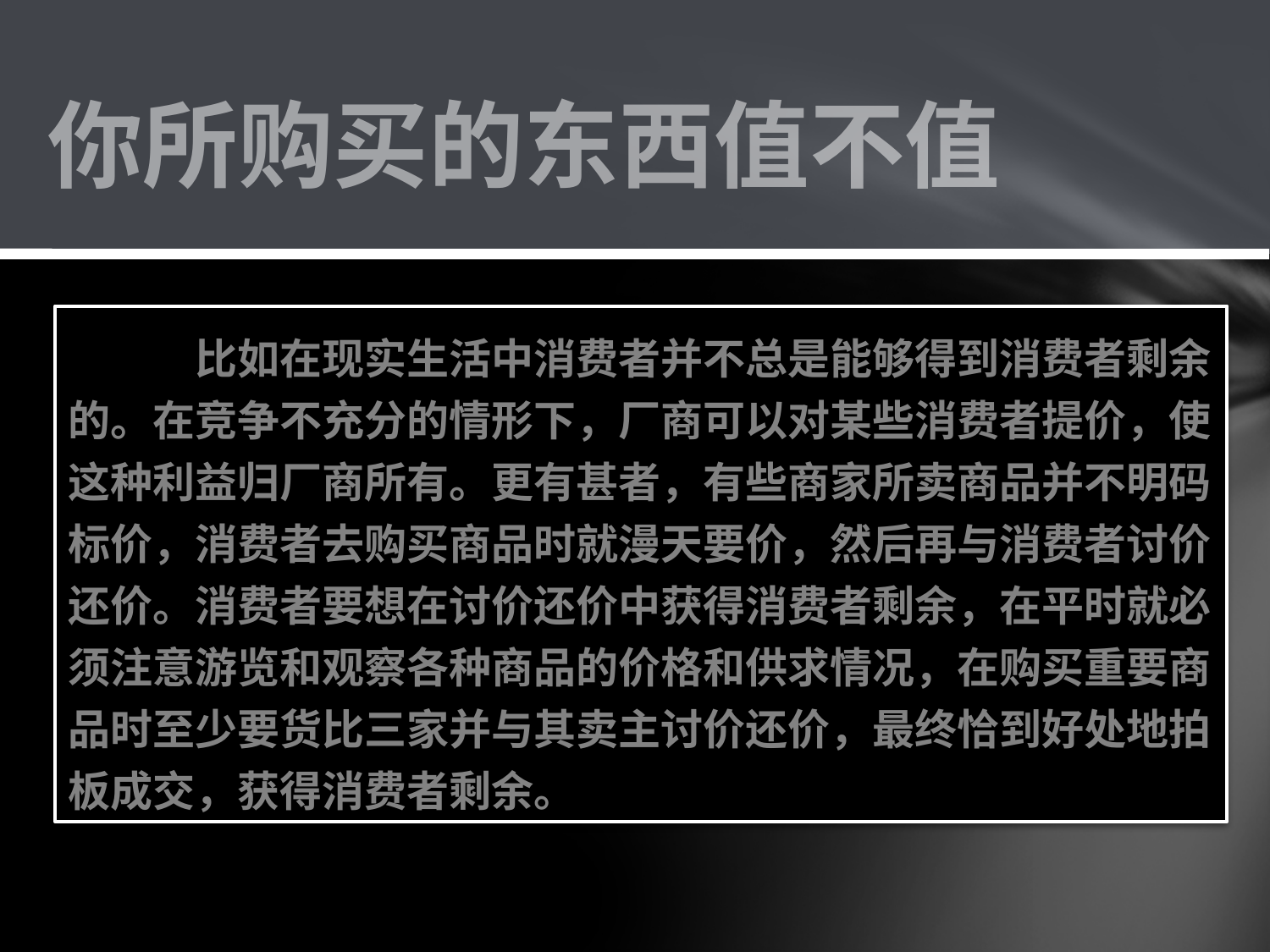

你所购买的东西值不值
# 比如在现实生活中消费者并不总是能够得到消费者剩余的。在竞争不充分的情形下，厂商可以对某些消费者提价，使这种利益归厂商所有。更有甚者，有些商家所卖商品并不明码标价，消费者去购买商品时就漫天要价，然后再与消费者讨价还价。消费者要想在讨价还价中获得消费者剩余，在平时就必须注意游览和观察各种商品的价格和供求情况，在购买重要商品时至少要货比三家并与其卖主讨价还价，最终恰到好处地拍板成交，获得消费者剩余。